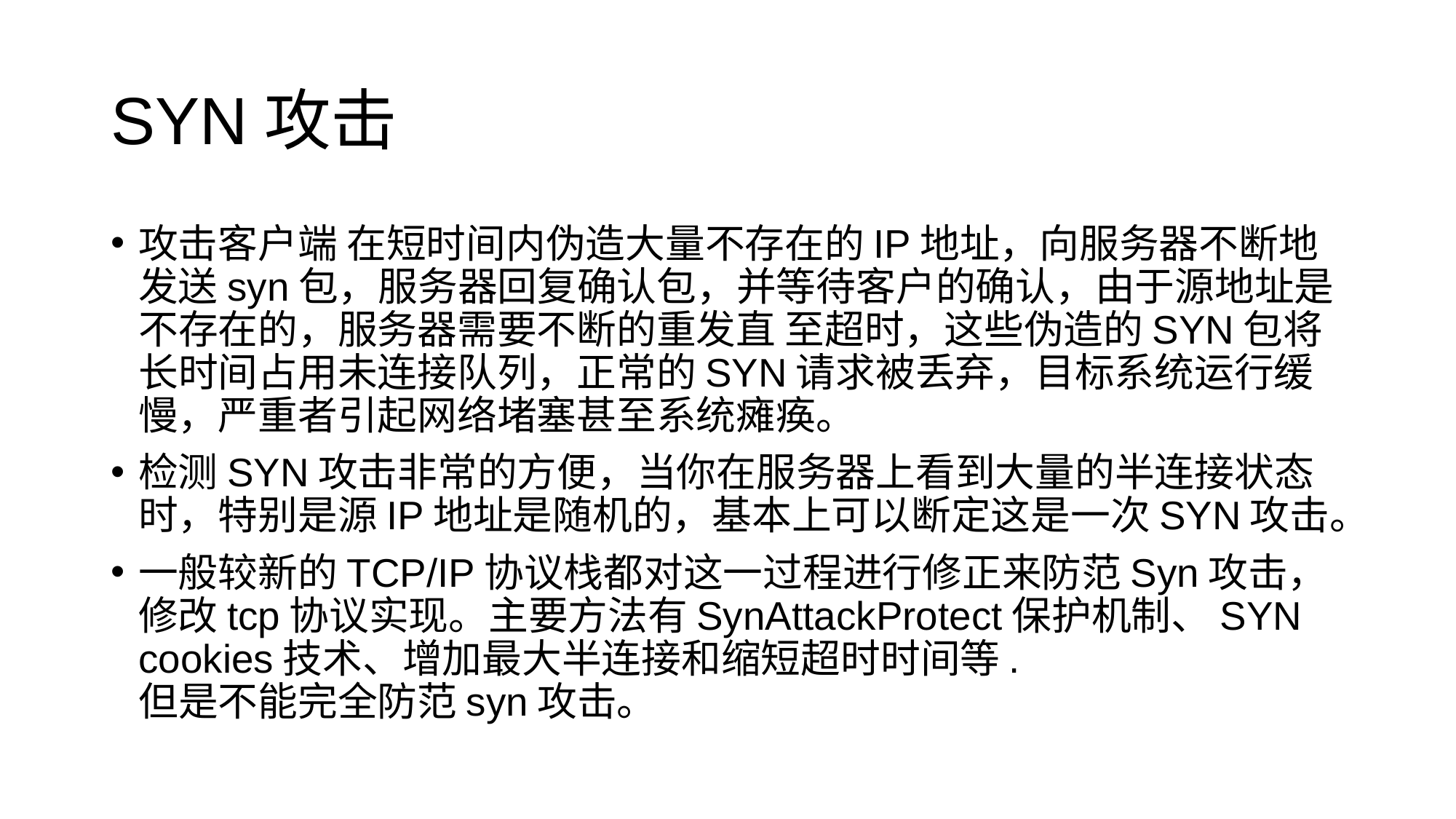

# SYN攻击
攻击客户端 在短时间内伪造大量不存在的IP地址，向服务器不断地发送syn包，服务器回复确认包，并等待客户的确认，由于源地址是不存在的，服务器需要不断的重发直 至超时，这些伪造的SYN包将长时间占用未连接队列，正常的SYN请求被丢弃，目标系统运行缓慢，严重者引起网络堵塞甚至系统瘫痪。
检测SYN攻击非常的方便，当你在服务器上看到大量的半连接状态时，特别是源IP地址是随机的，基本上可以断定这是一次SYN攻击。
一般较新的TCP/IP协议栈都对这一过程进行修正来防范Syn攻击，修改tcp协议实现。主要方法有SynAttackProtect保护机制、SYN cookies技术、增加最大半连接和缩短超时时间等.
但是不能完全防范syn攻击。